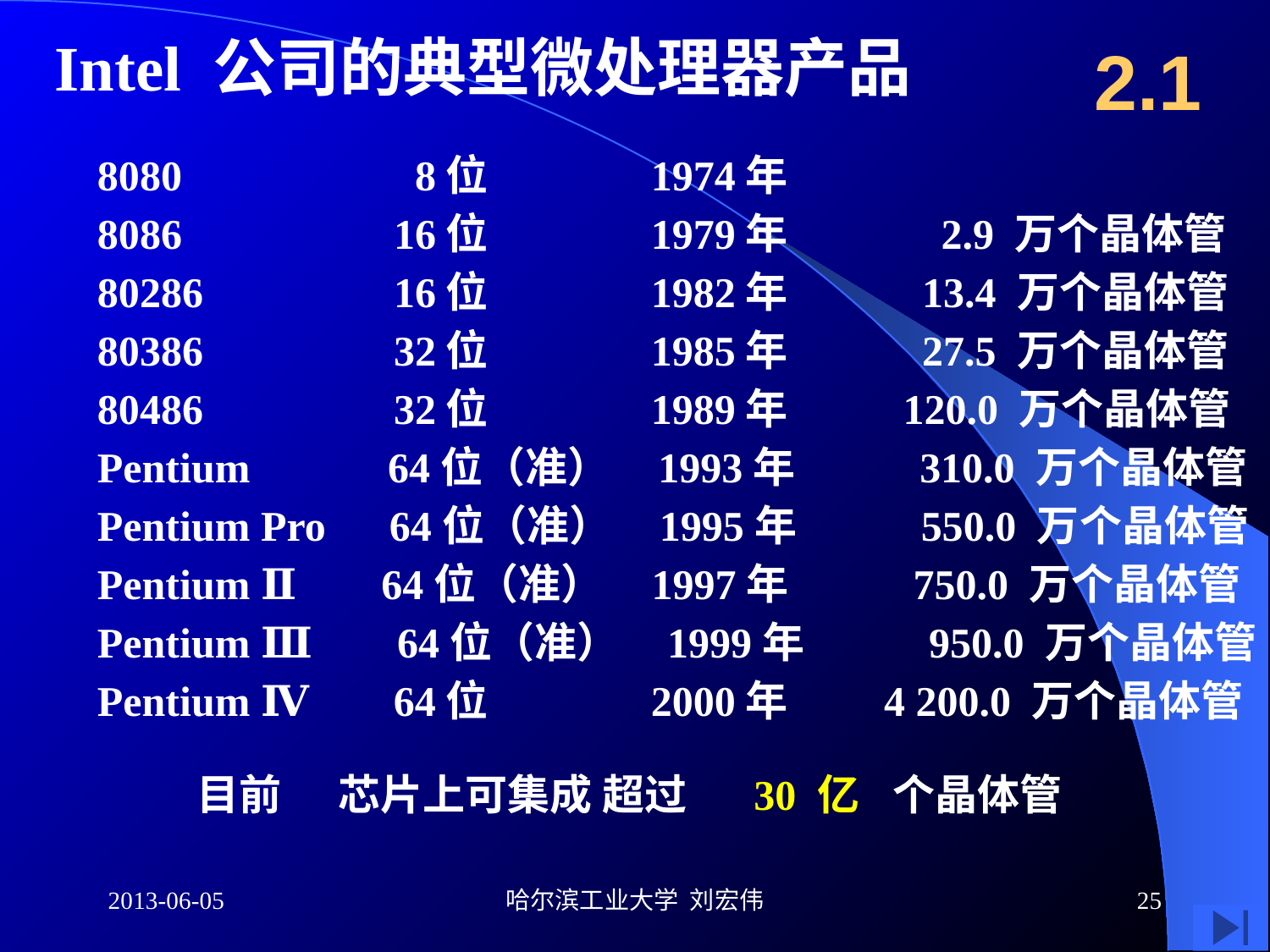

Intel 公司的典型微处理器产品
2.1
8080                      8位                1974年
8086                    16位                1979年               2.9 万个晶体管
80286                  16位                1982年             13.4 万个晶体管
80386                  32位                1985年             27.5 万个晶体管
80486                  32位                1989年           120.0 万个晶体管
Pentium             64位（准）    1993年            310.0 万个晶体管
Pentium Pro      64位（准）    1995年            550.0 万个晶体管
Pentium Ⅱ        64位（准）    1997年            750.0 万个晶体管
Pentium Ⅲ        64位（准）    1999年            950.0 万个晶体管
Pentium Ⅳ        64位                2000年         4 200.0 万个晶体管
　　　　　　　目前      芯片上可集成 超过      30 亿          个晶体管
2013-06-05
哈尔滨工业大学  刘宏伟
25